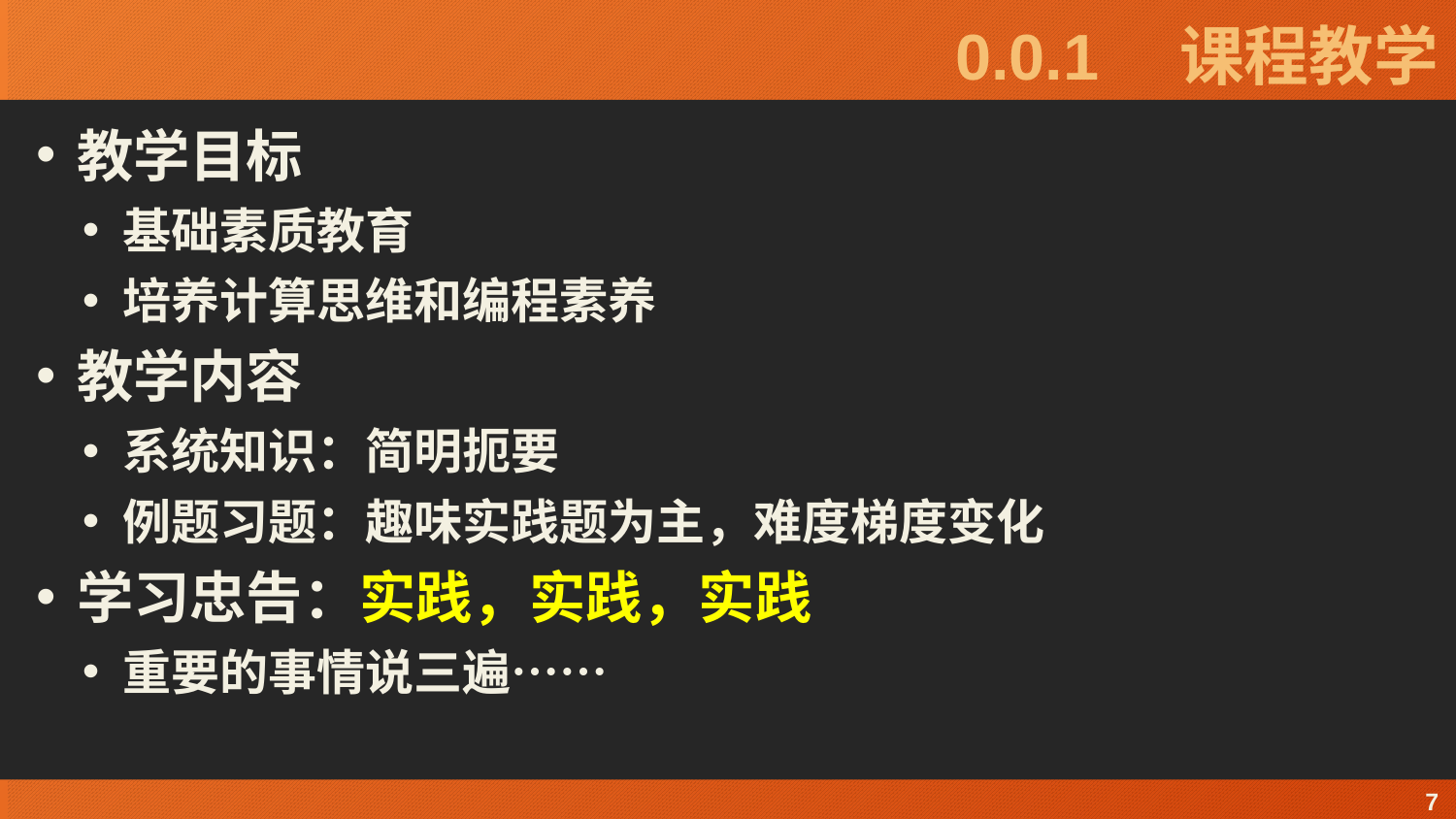

# 0.0.1　课程教学
教学目标
基础素质教育
培养计算思维和编程素养
教学内容
系统知识：简明扼要
例题习题：趣味实践题为主，难度梯度变化
学习忠告：实践，实践，实践
重要的事情说三遍……
7